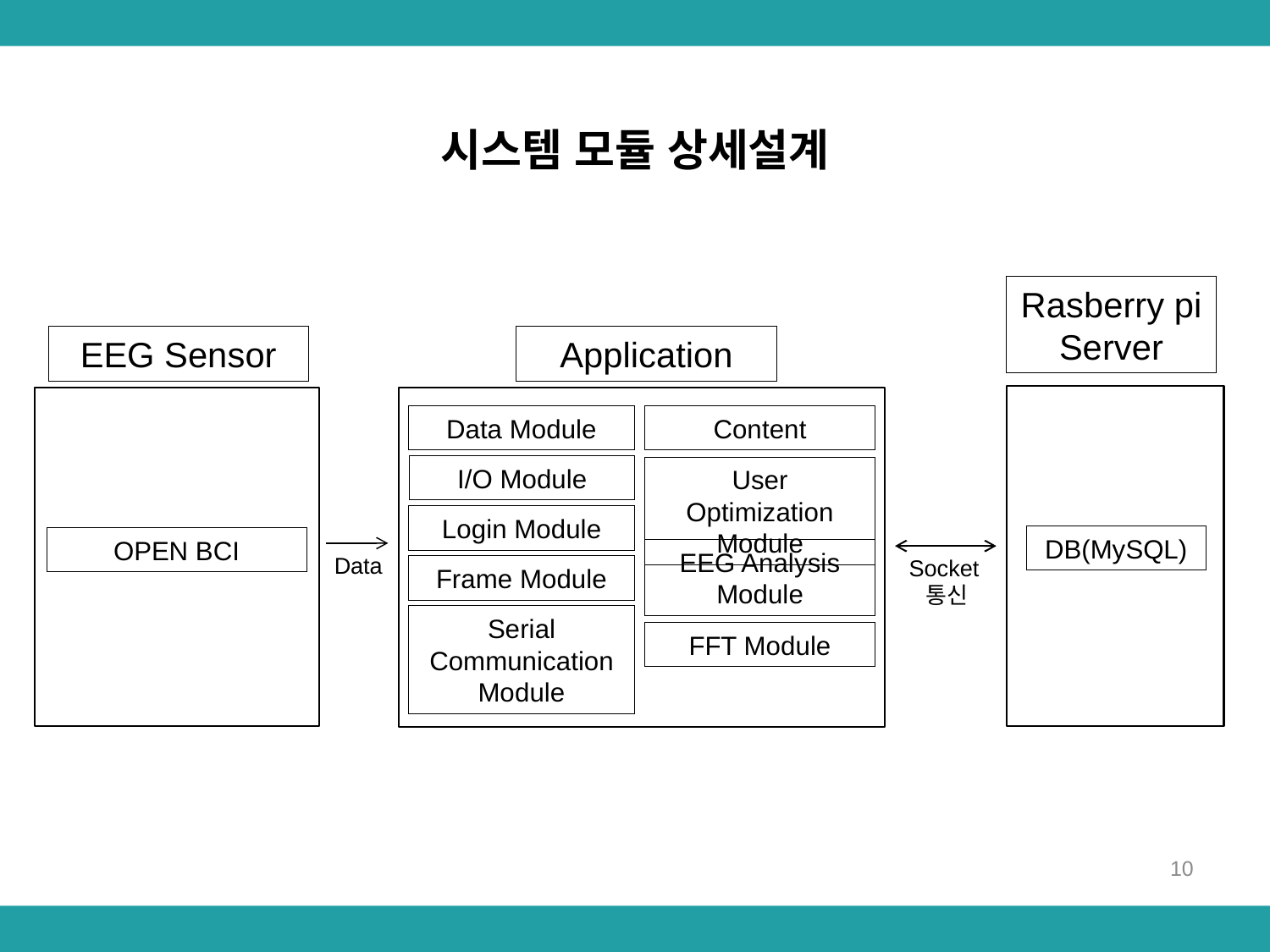

시스템 모듈 상세설계
Rasberry pi
Server
EEG Sensor
Application

OPEN BCI
Data Module
Content
I/O Module
User Optimization Module
Login Module
DB(MySQL)
EEG Analysis Module
Data
Socket통신
Frame Module
Serial Communication Module
FFT Module
10